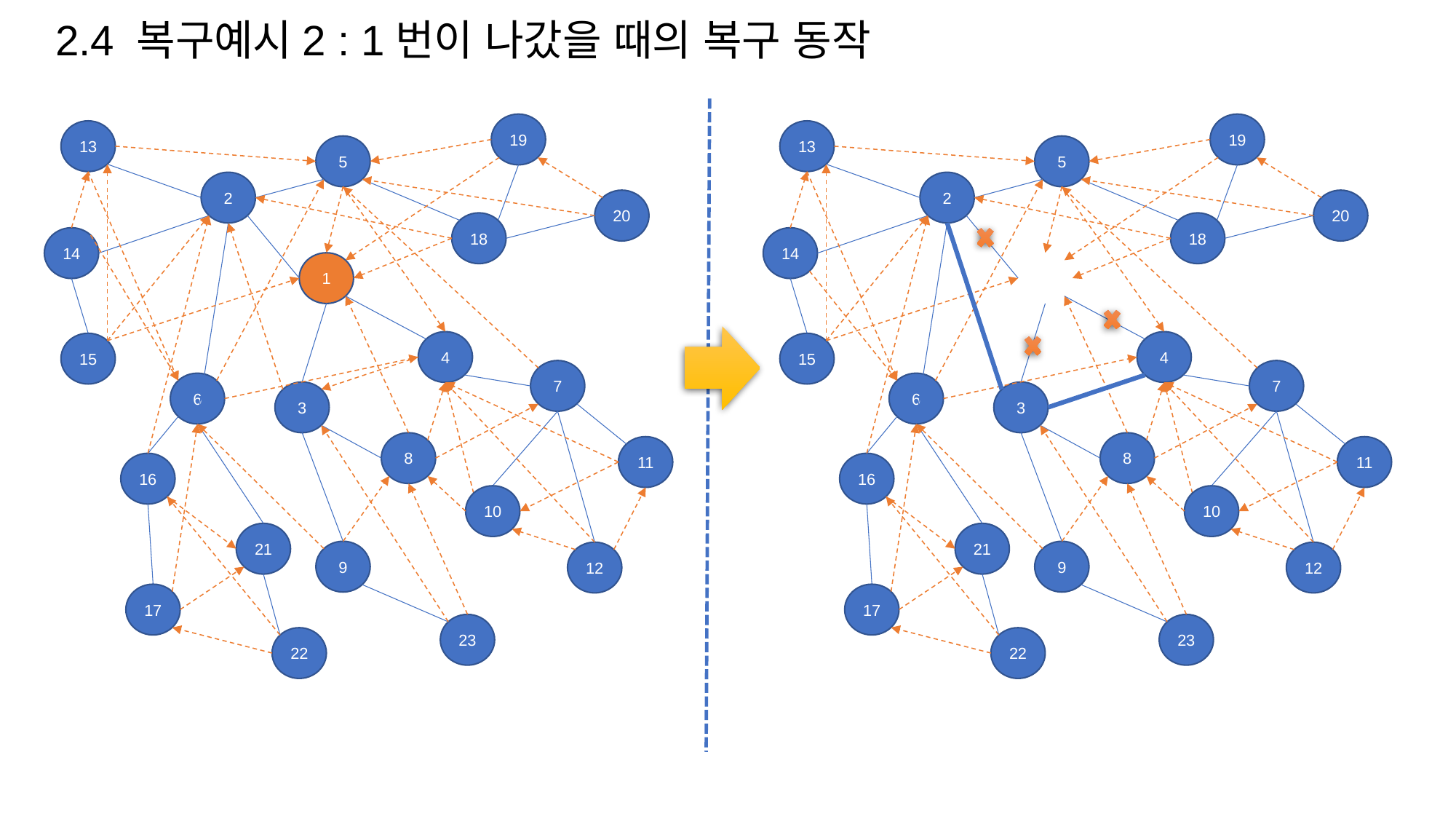

# 2.4 복구예시2 : 1번이 나갔을 때의 복구 동작
19
19
13
13
5
5
2
2
20
20
18
18

14
14
1

4
4
15
15
7
7
6
6
3
3
8
8
11
11
16
16
10
10
21
21
9
9
12
12
17
17
23
23
22
22